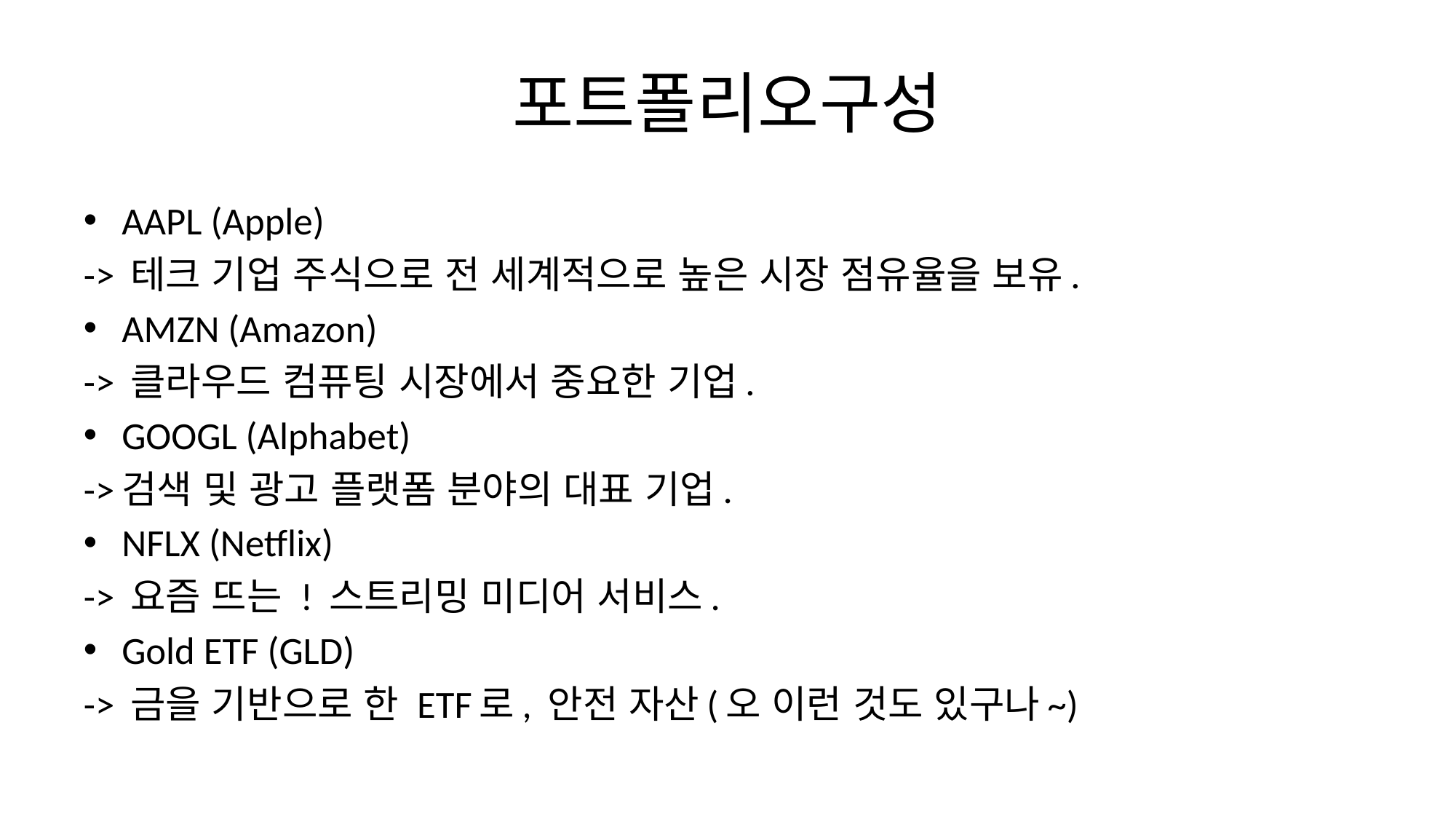

# 포트폴리오구성
AAPL (Apple)
-> 테크 기업 주식으로 전 세계적으로 높은 시장 점유율을 보유.
AMZN (Amazon)
-> 클라우드 컴퓨팅 시장에서 중요한 기업.
GOOGL (Alphabet)
->검색 및 광고 플랫폼 분야의 대표 기업.
NFLX (Netflix)
-> 요즘 뜨는 ! 스트리밍 미디어 서비스.
Gold ETF (GLD)
-> 금을 기반으로 한 ETF로, 안전 자산(오 이런 것도 있구나~)